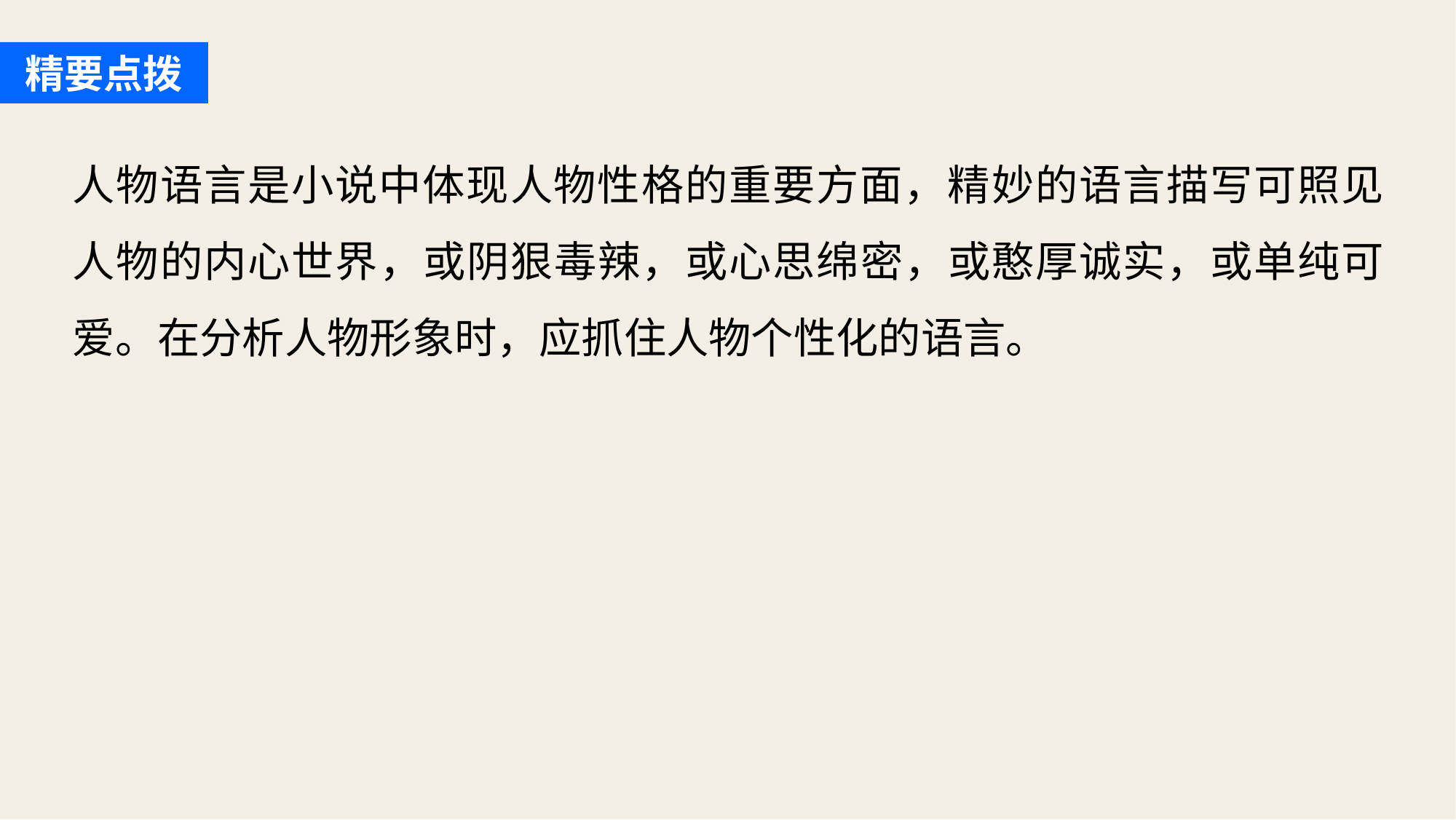

精要点拨
人物语言是小说中体现人物性格的重要方面，精妙的语言描写可照见人物的内心世界，或阴狠毒辣，或心思绵密，或憨厚诚实，或单纯可爱。在分析人物形象时，应抓住人物个性化的语言。